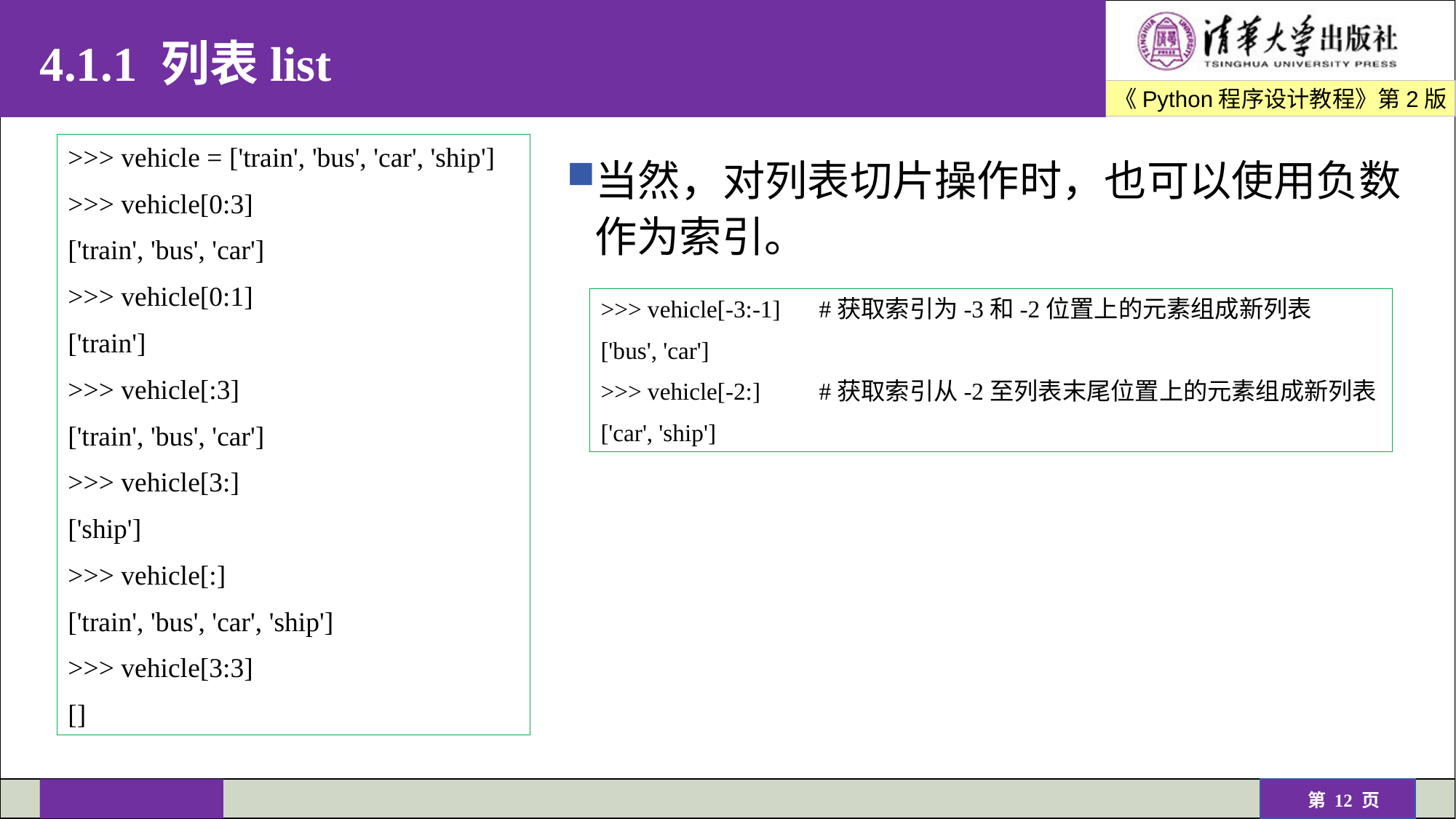

# 4.1.1 列表list
>>> vehicle = ['train', 'bus', 'car', 'ship']
>>> vehicle[0:3]
['train', 'bus', 'car']
>>> vehicle[0:1]
['train']
>>> vehicle[:3]
['train', 'bus', 'car']
>>> vehicle[3:]
['ship']
>>> vehicle[:]
['train', 'bus', 'car', 'ship']
>>> vehicle[3:3]
[]
当然，对列表切片操作时，也可以使用负数作为索引。
>>> vehicle[-3:-1]	#获取索引为-3和-2位置上的元素组成新列表
['bus', 'car']
>>> vehicle[-2:]	#获取索引从-2至列表末尾位置上的元素组成新列表
['car', 'ship']